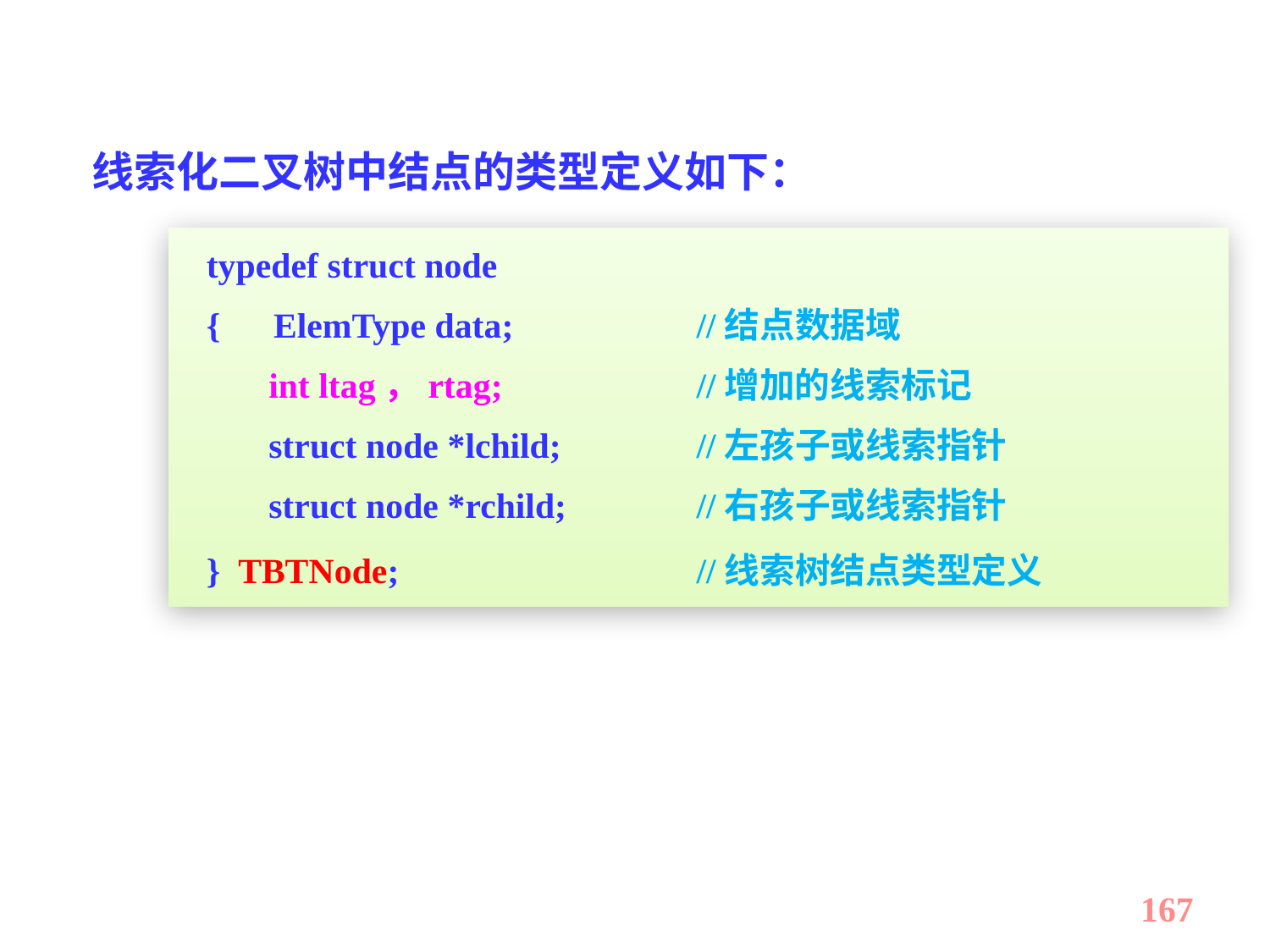

线索化二叉树中结点的类型定义如下：
  typedef struct node
  {      ElemType data;		//结点数据域
         int ltag，rtag;      		//增加的线索标记
         struct node *lchild;		//左孩子或线索指针
         struct node *rchild;		//右孩子或线索指针
  }  TBTNode;		　　　	//线索树结点类型定义
167